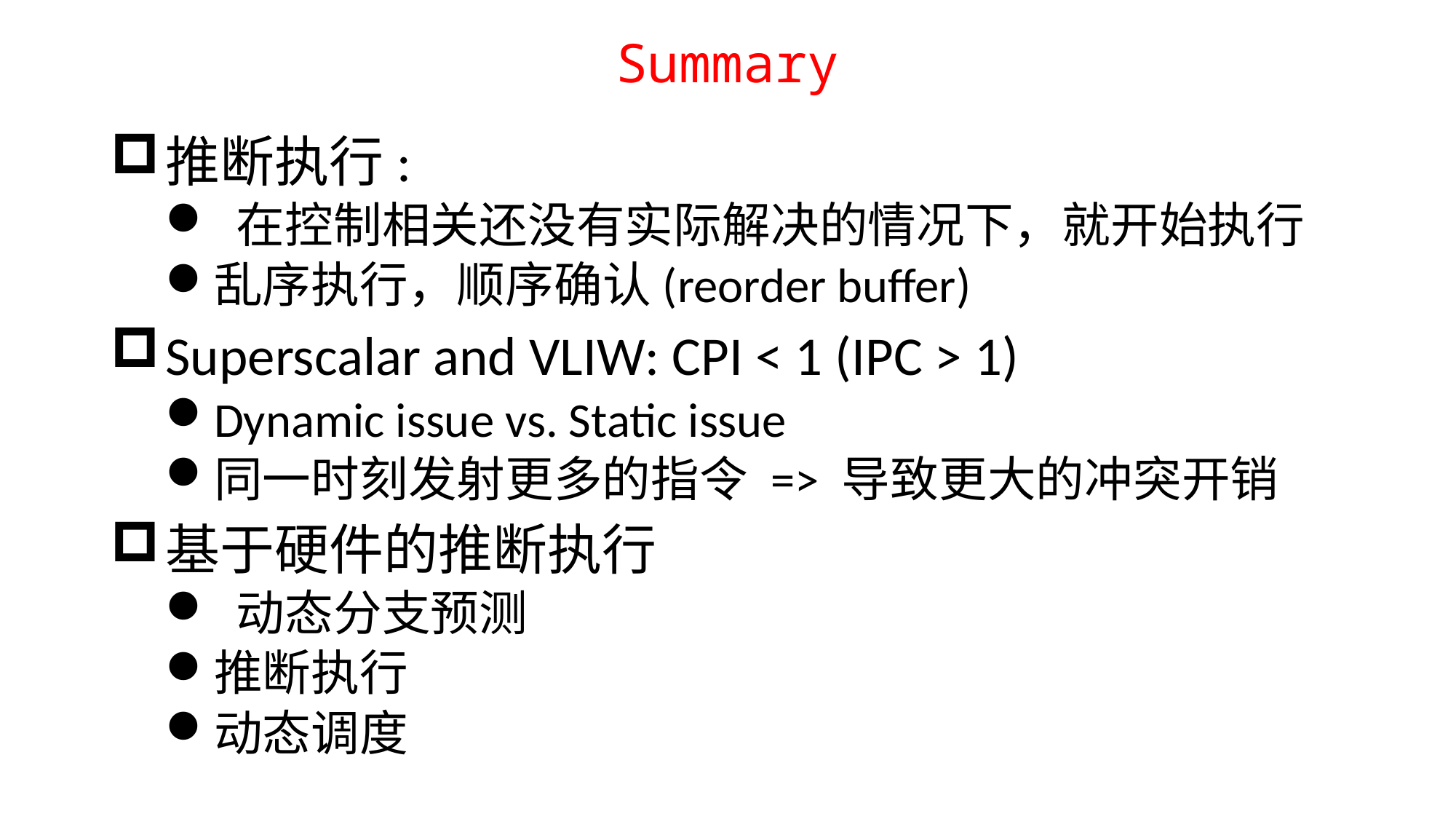

# Summary
推断执行:
 在控制相关还没有实际解决的情况下，就开始执行
乱序执行，顺序确认(reorder buffer)
Superscalar and VLIW: CPI < 1 (IPC > 1)
Dynamic issue vs. Static issue
同一时刻发射更多的指令 => 导致更大的冲突开销
基于硬件的推断执行
 动态分支预测
推断执行
动态调度